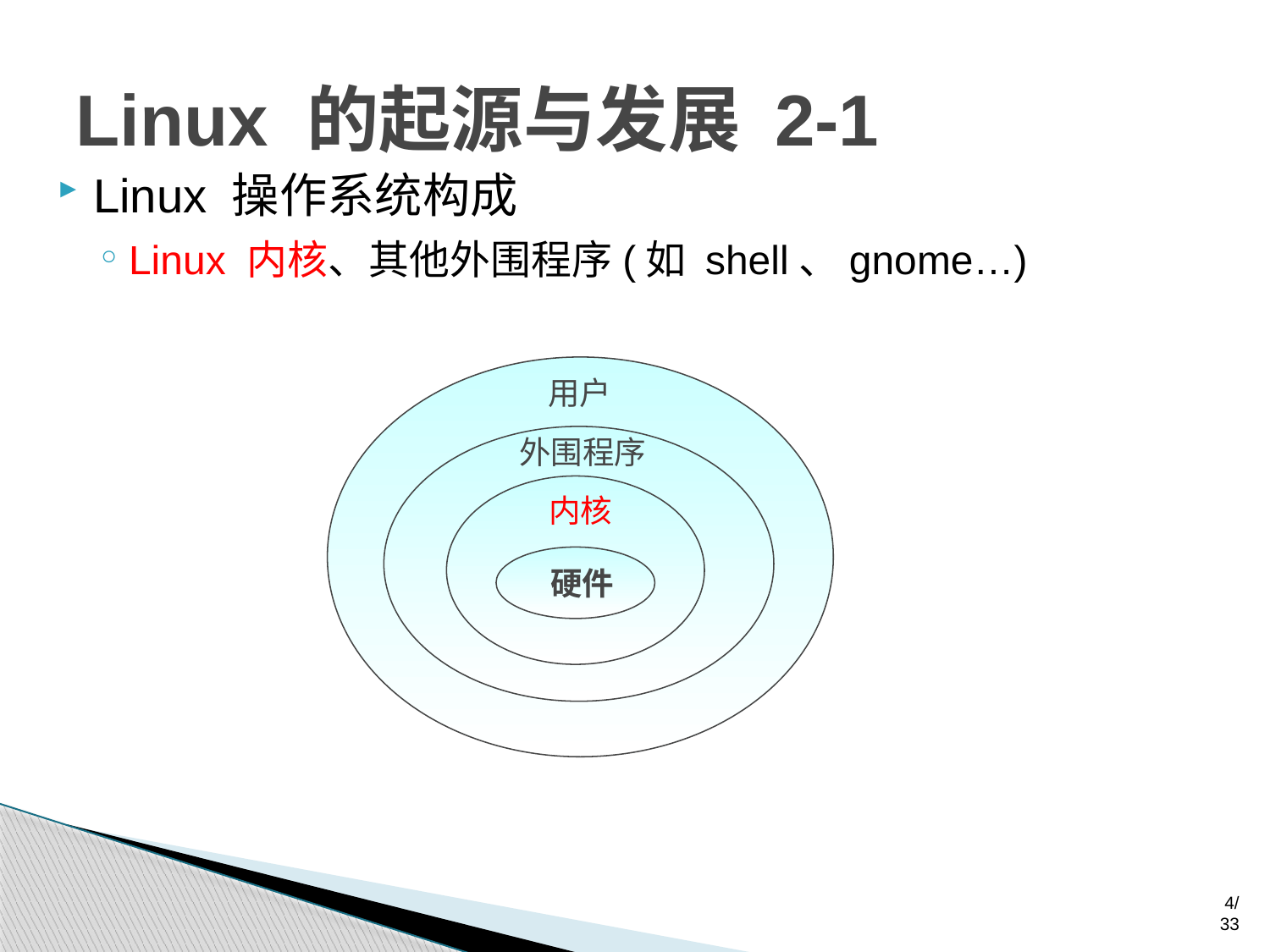

# Linux 的起源与发展 2-1
Linux 操作系统构成
Linux 内核、其他外围程序(如 shell、gnome…)

用户

外围程序

内核
硬件
4/33